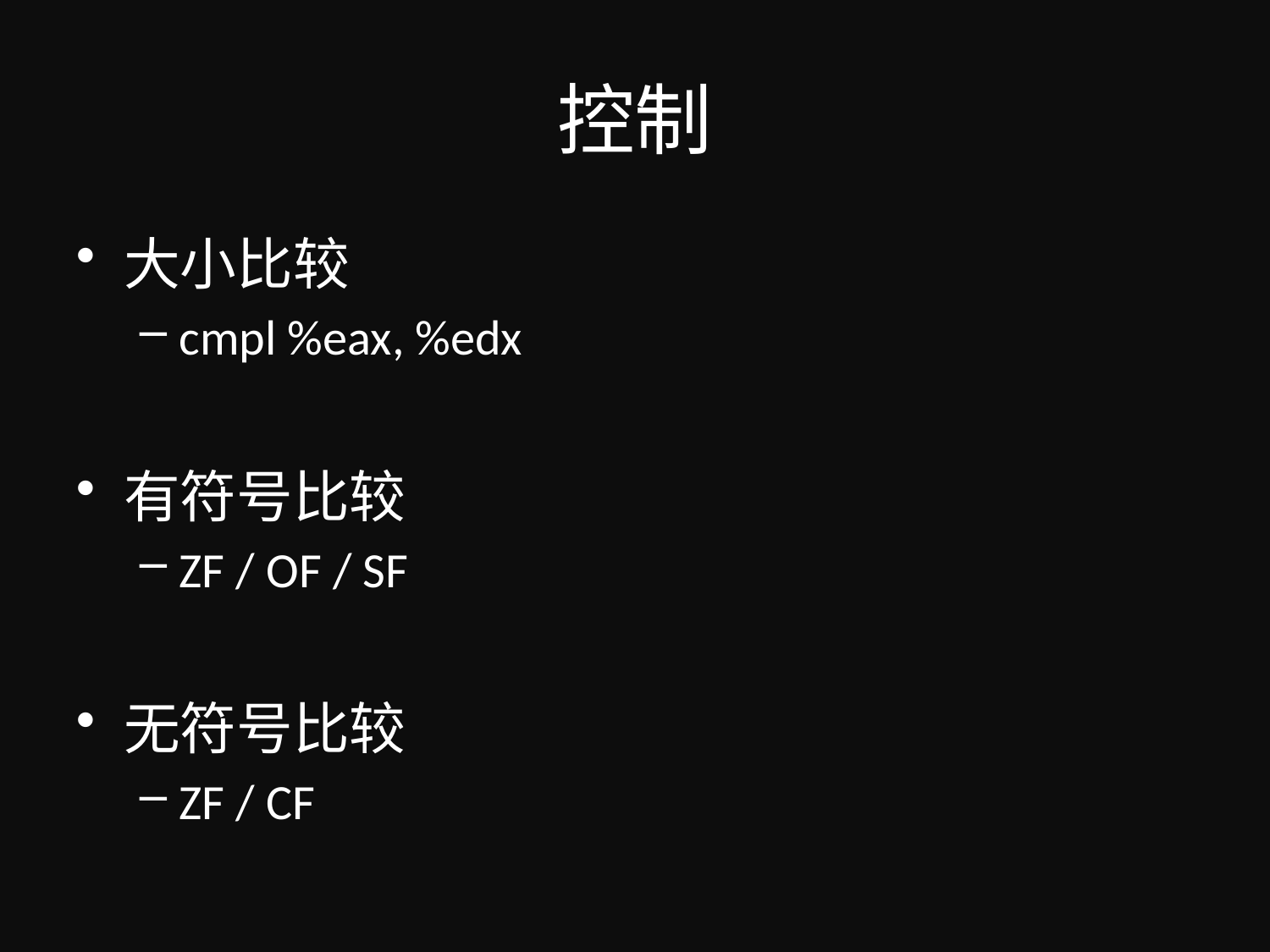

# 控制
大小比较
cmpl %eax, %edx

有符号比较
ZF / OF / SF

无符号比较
ZF / CF